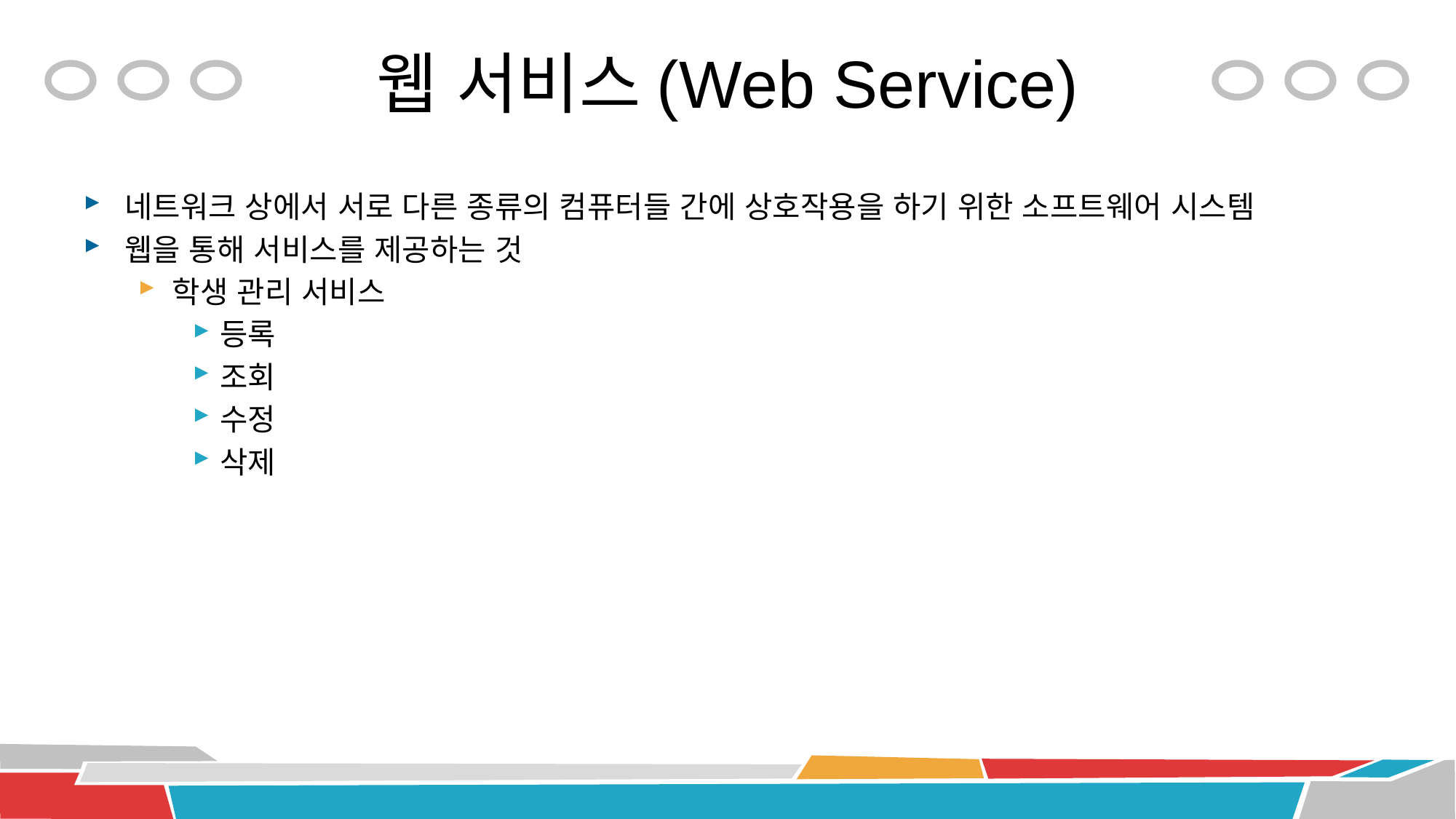

# 웹 서비스(Web Service)
네트워크 상에서 서로 다른 종류의 컴퓨터들 간에 상호작용을 하기 위한 소프트웨어 시스템
웹을 통해 서비스를 제공하는 것
학생 관리 서비스
등록
조회
수정
삭제